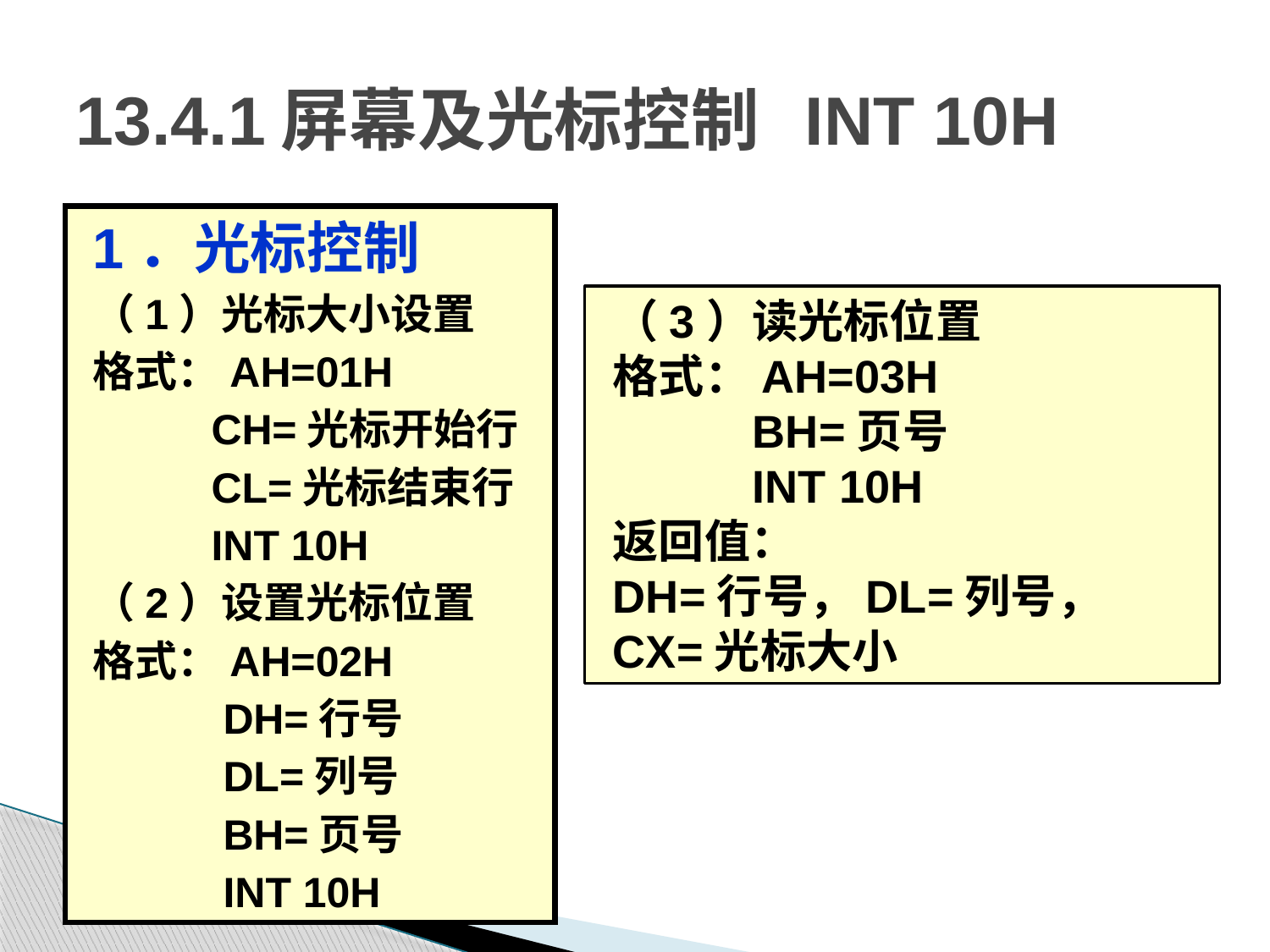

# 13.4.1屏幕及光标控制  INT 10H
1．光标控制
（1）光标大小设置
格式：AH=01H
          CH=光标开始行
          CL=光标结束行
          INT 10H
（2）设置光标位置
格式：AH=02H
           DH=行号
           DL=列号
           BH=页号
           INT 10H
（3）读光标位置
格式：AH=03H
           BH=页号
           INT 10H
返回值：
DH=行号，DL=列号，
CX=光标大小